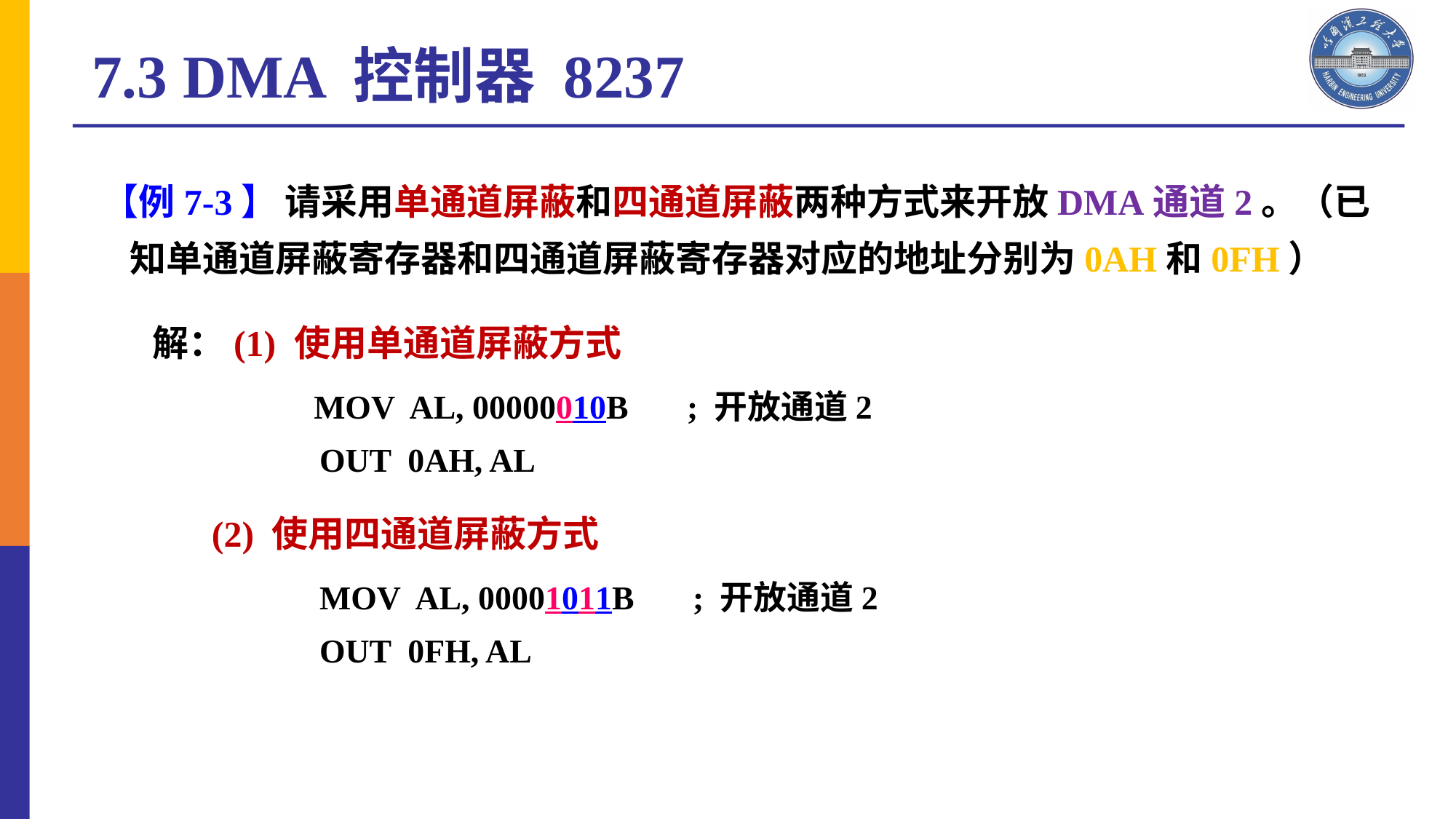

7.3 DMA 控制器 8237
【例7-3】 请采用单通道屏蔽和四通道屏蔽两种方式来开放DMA通道2。（已知单通道屏蔽寄存器和四通道屏蔽寄存器对应的地址分别为0AH和0FH）
     解：(1) 使用单通道屏蔽方式
        MOV  AL, 00000010B       ; 开放通道2
        OUT  0AH, AL
            (2) 使用四通道屏蔽方式
        MOV  AL, 00001011B       ; 开放通道2
        OUT  0FH, AL